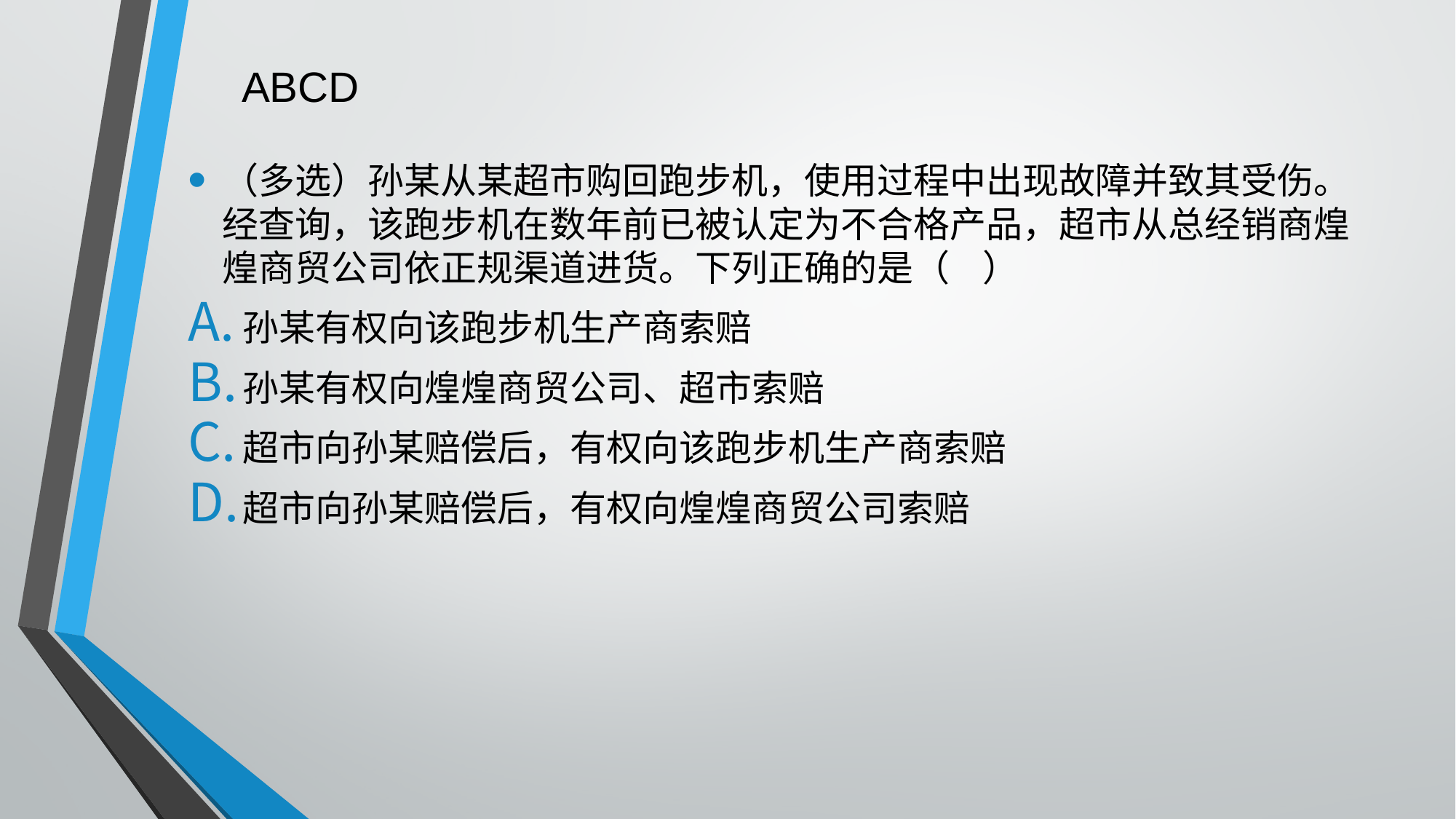

（多选）孙某从某超市购回跑步机，使用过程中出现故障并致其受伤。经查询，该跑步机在数年前已被认定为不合格产品，超市从总经销商煌煌商贸公司依正规渠道进货。下列正确的是（    ）
孙某有权向该跑步机生产商索赔
孙某有权向煌煌商贸公司、超市索赔
超市向孙某赔偿后，有权向该跑步机生产商索赔
超市向孙某赔偿后，有权向煌煌商贸公司索赔

ABCD